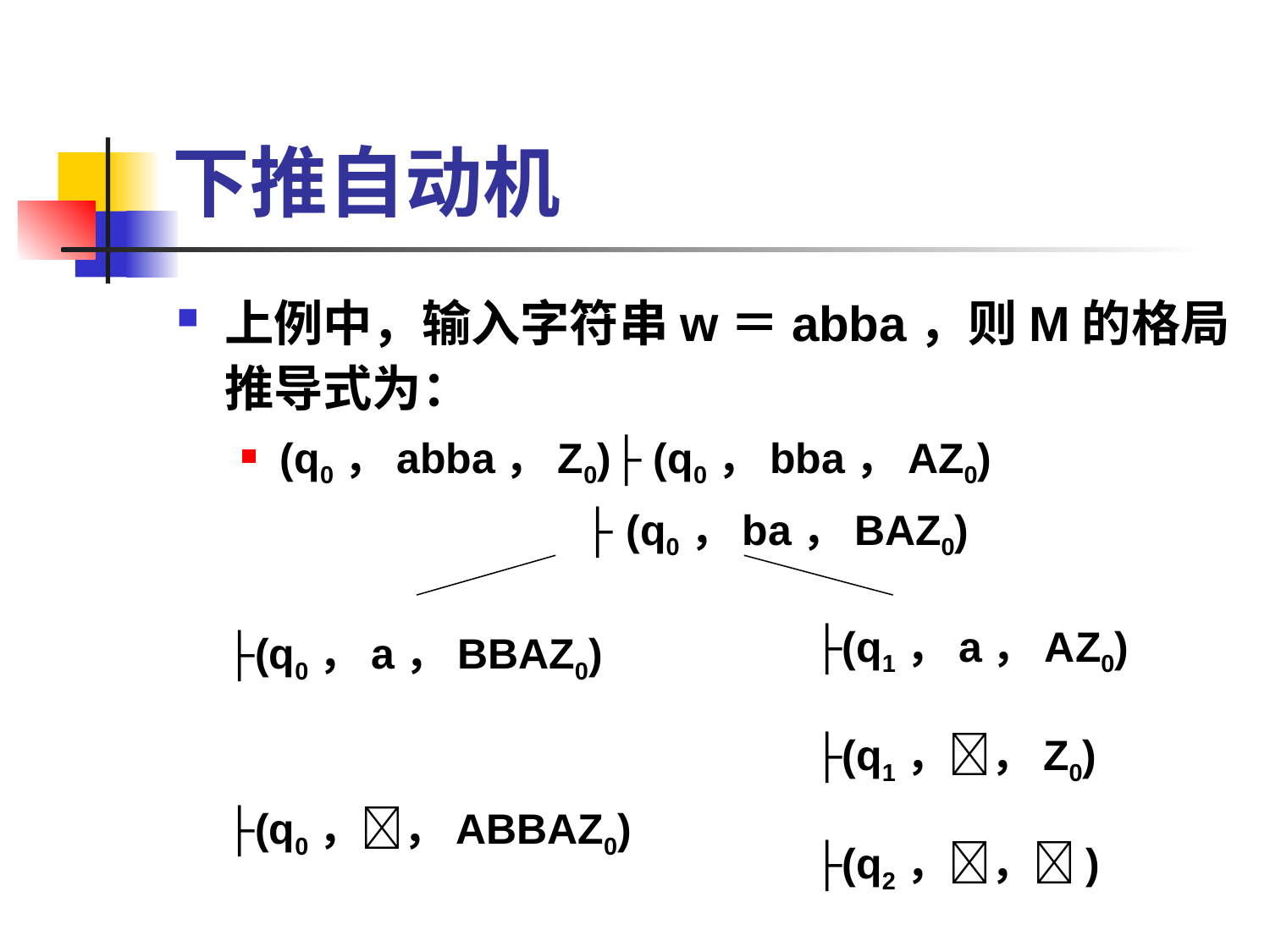

# 下推自动机
上例中，输入字符串w＝abba，则M的格局推导式为：
(q0，abba，Z0)├ (q0，bba，AZ0)
                             ├ (q0，ba，BAZ0)

 ├(q1，a，AZ0)
                               ├(q1，ε，Z0)
                               ├(q2，ε，ε)
├(q0，a，BBAZ0)
                                              ├(q0，ε，ABBAZ0)